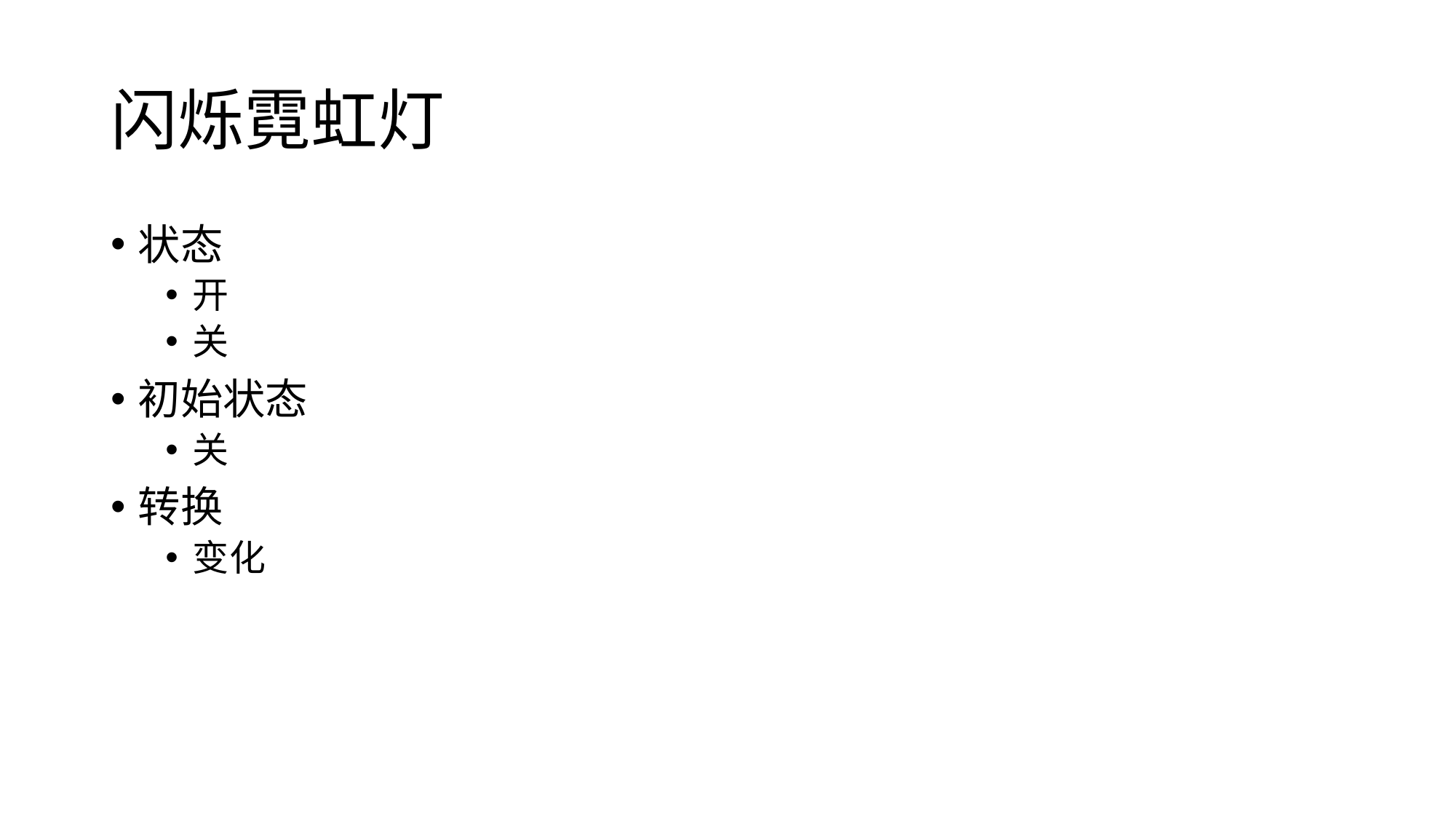

# 闪烁霓虹灯
状态
开
关
初始状态
关
转换
变化